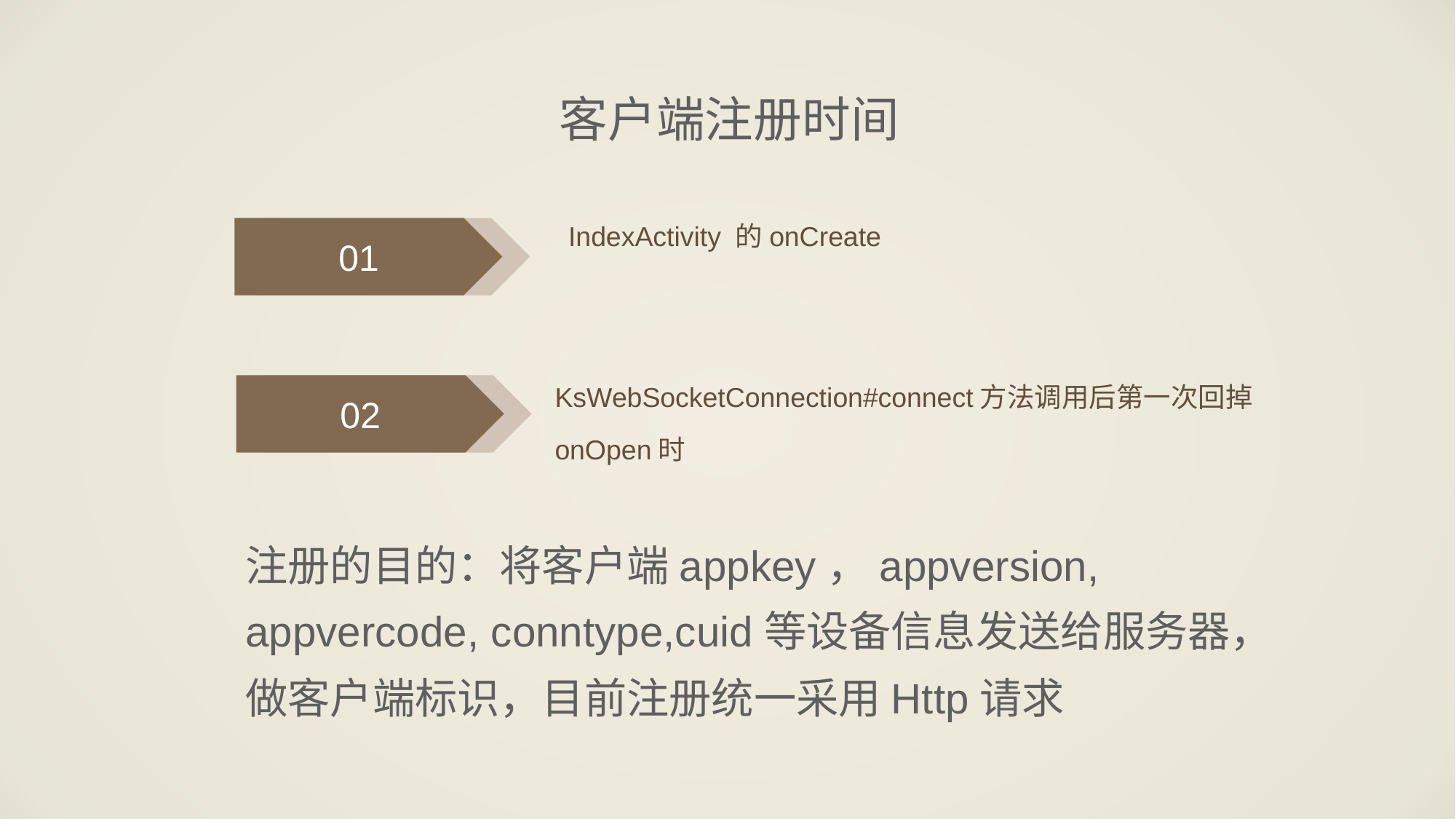

客户端注册时间
IndexActivity 的onCreate
01

KsWebSocketConnection#connect方法调用后第一次回掉onOpen时
02

注册的目的：将客户端appkey，appversion, appvercode, conntype,cuid等设备信息发送给服务器，做客户端标识，目前注册统一采用Http请求